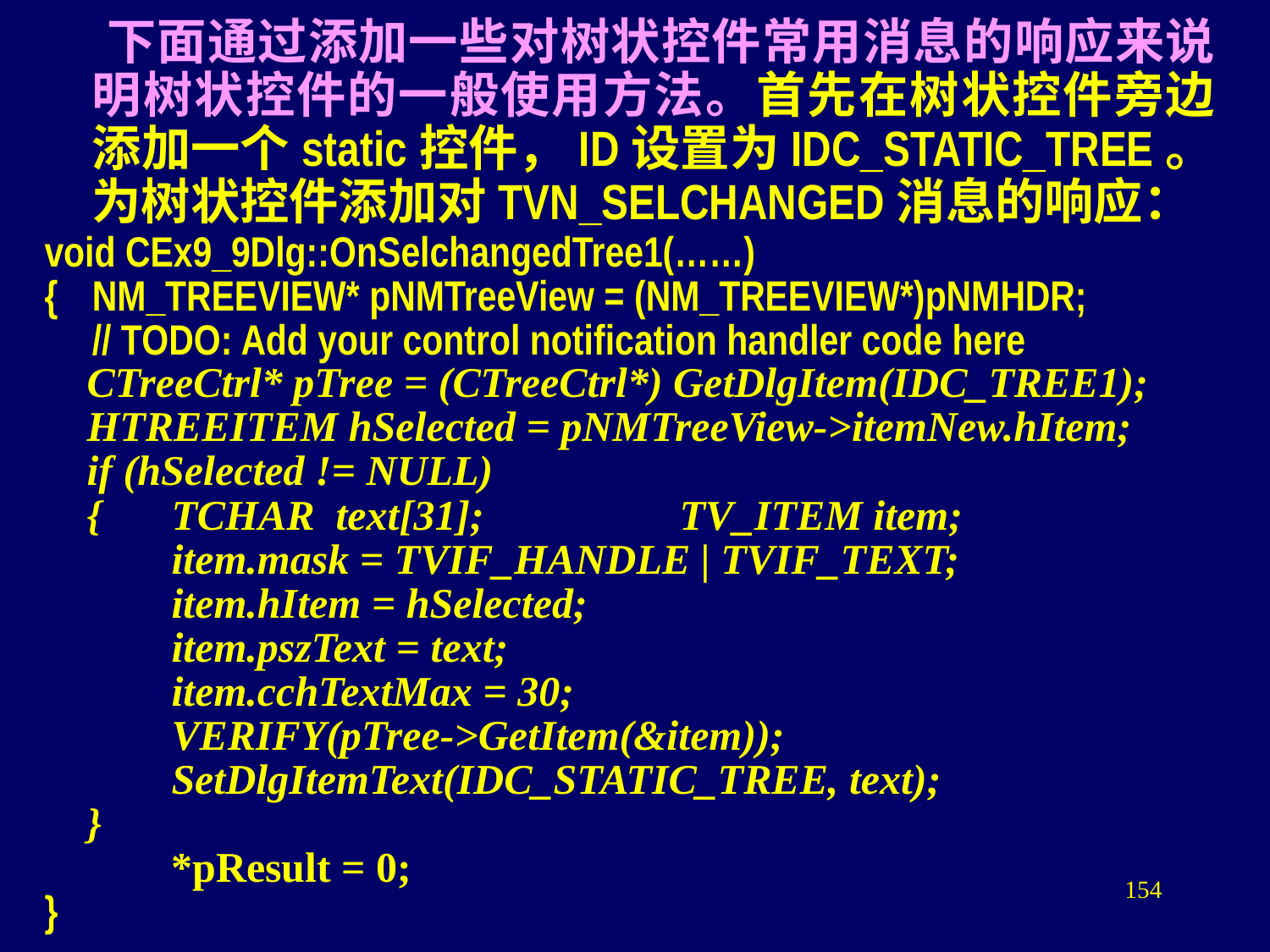

下面通过添加一些对树状控件常用消息的响应来说明树状控件的一般使用方法。首先在树状控件旁边添加一个static控件，ID设置为IDC_STATIC_TREE。为树状控件添加对TVN_SELCHANGED消息的响应：
void CEx9_9Dlg::OnSelchangedTree1(……)
{	NM_TREEVIEW* pNMTreeView = (NM_TREEVIEW*)pNMHDR;
	// TODO: Add your control notification handler code here
    CTreeCtrl* pTree = (CTreeCtrl*) GetDlgItem(IDC_TREE1);
    HTREEITEM hSelected = pNMTreeView->itemNew.hItem;
    if (hSelected != NULL)
    {	TCHAR  text[31];		TV_ITEM item;
	item.mask = TVIF_HANDLE | TVIF_TEXT;
	item.hItem = hSelected;
	item.pszText = text;
	item.cchTextMax = 30;
	VERIFY(pTree->GetItem(&item));
	SetDlgItemText(IDC_STATIC_TREE, text);
    }
	*pResult = 0;
}
154